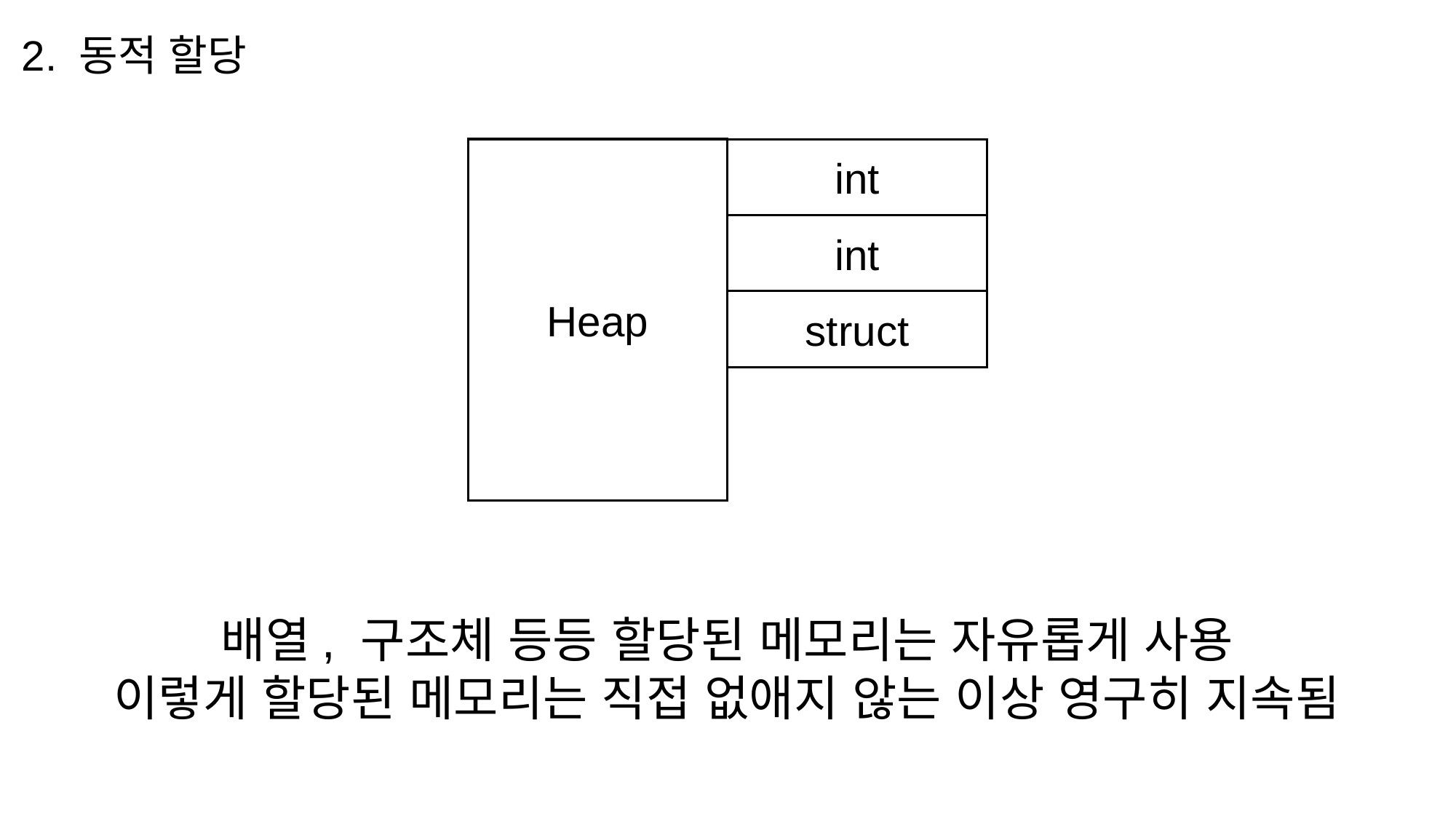

2. 동적 할당
Heap
int
int
struct
배열, 구조체 등등 할당된 메모리는 자유롭게 사용
이렇게 할당된 메모리는 직접 없애지 않는 이상 영구히 지속됨